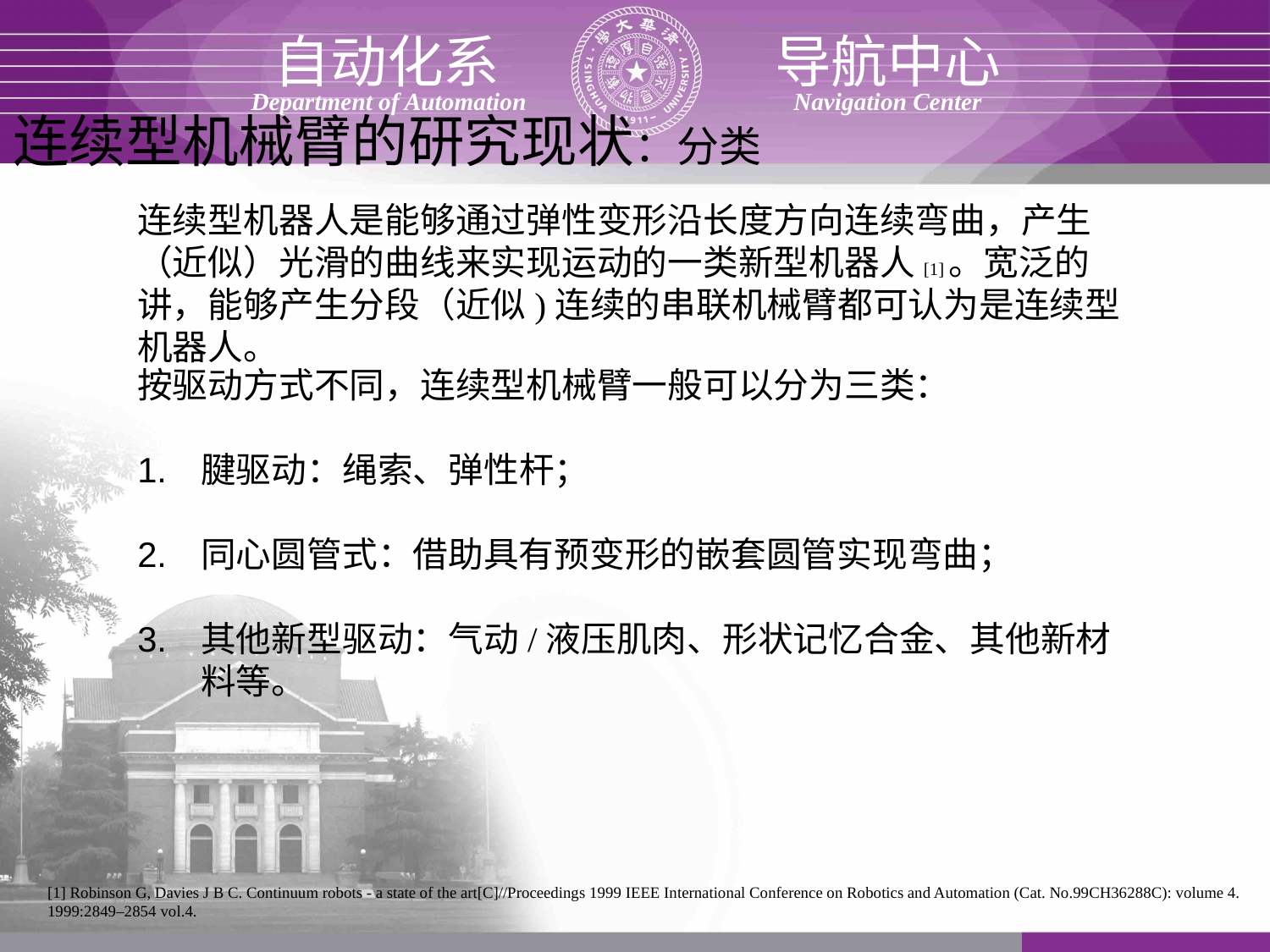

# 连续型机械臂的研究现状：分类
连续型机器人是能够通过弹性变形沿长度方向连续弯曲，产生（近似）光滑的曲线来实现运动的一类新型机器人[1]。宽泛的讲，能够产生分段（近似)连续的串联机械臂都可认为是连续型机器人。
按驱动方式不同，连续型机械臂一般可以分为三类：
腱驱动：绳索、弹性杆；
同心圆管式：借助具有预变形的嵌套圆管实现弯曲；
其他新型驱动：气动/液压肌肉、形状记忆合金、其他新材料等。
[1] Robinson G, Davies J B C. Continuum robots - a state of the art[C]//Proceedings 1999 IEEE International Conference on Robotics and Automation (Cat. No.99CH36288C): volume 4. 1999:2849–2854 vol.4.